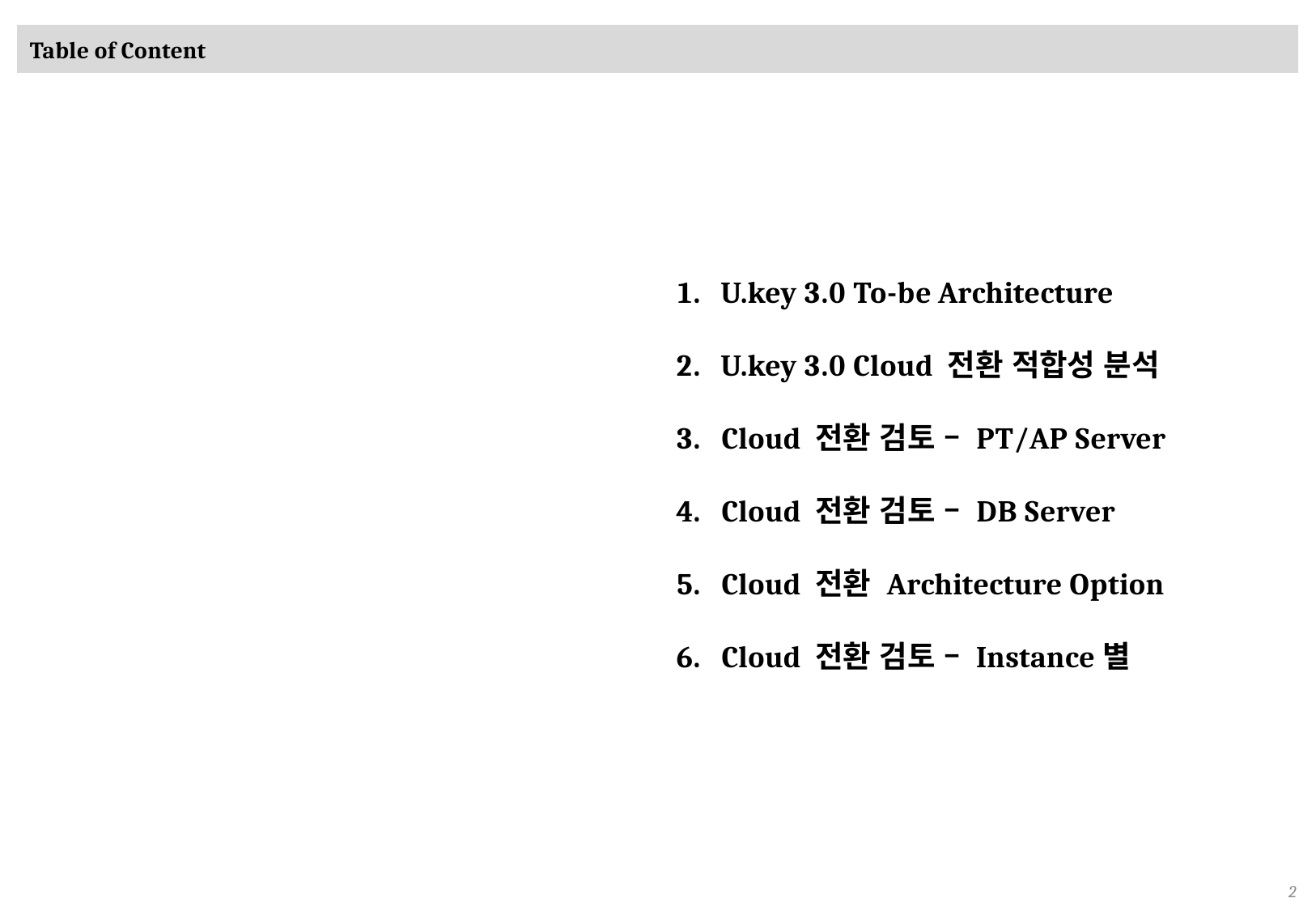

# Table of Content
U.key 3.0 To-be Architecture
U.key 3.0 Cloud 전환 적합성 분석
Cloud 전환 검토 – PT/AP Server
Cloud 전환 검토 – DB Server
Cloud 전환 Architecture Option
Cloud 전환 검토 – Instance별